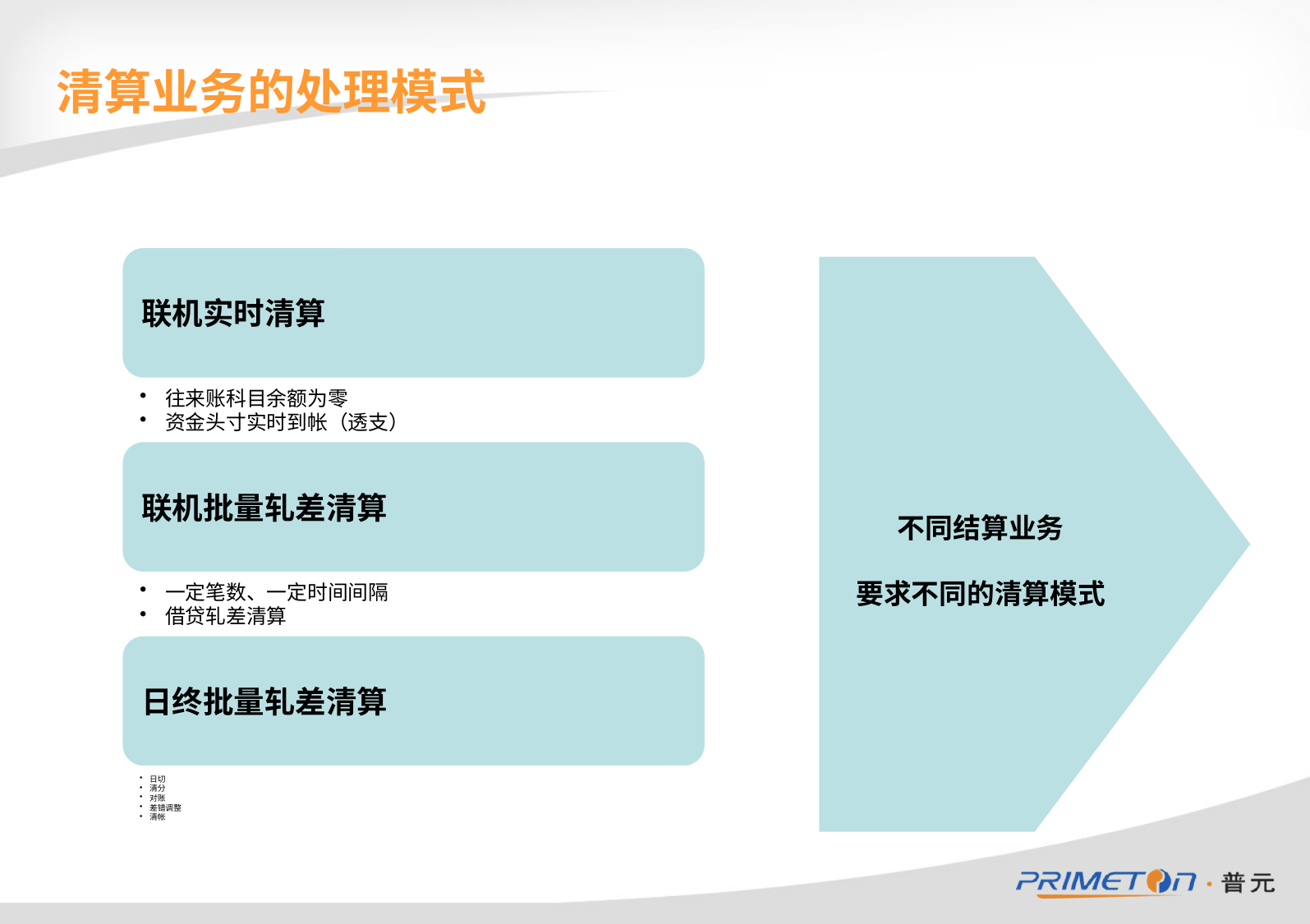

# 清算业务的处理模式
联机实时清算
往来账科目余额为零
联机批量轧差清算
一定笔数、一定时间间隔
资金头寸实时到帐（透支）
借贷轧差清算
日终批量轧差清算
日切
清分
对账
差错调整
清帐
不同结算业务
要求不同的清算模式